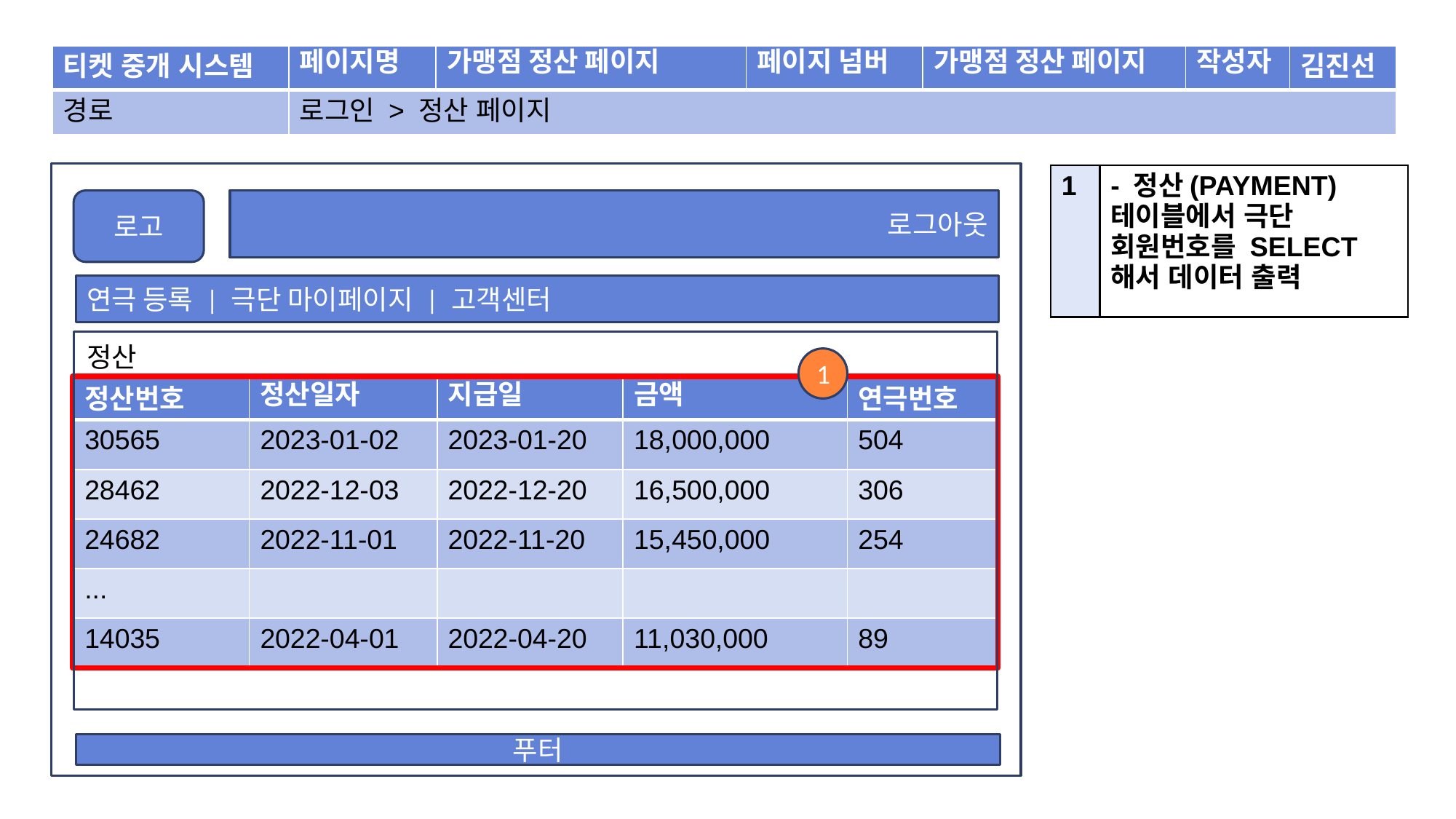

| 티켓 중개 시스템 | 페이지명 | 가맹점 정산 페이지 | 페이지 넘버 | 가맹점 정산 페이지 | 작성자 | 김진선 |
| --- | --- | --- | --- | --- | --- | --- |
| 경로 | 로그인 > 정산 페이지 |  |  |  |  |  |

| 1 | - 정산(PAYMENT) 테이블에서 극단 회원번호를 SELECT해서 데이터 출력 |
| --- | --- |
로고
로그아웃
연극 등록 | 극단 마이페이지 | 고객센터
정산
1

| 정산번호 | 정산일자 | 지급일 | 금액 | 연극번호 |
| --- | --- | --- | --- | --- |
| 30565 | 2023-01-02 | 2023-01-20 | 18,000,000 | 504 |
| 28462 | 2022-12-03 | 2022-12-20 | 16,500,000 | 306 |
| 24682 | 2022-11-01 | 2022-11-20 | 15,450,000 | 254 |
| ... |  |  |  |  |
| 14035 | 2022-04-01 | 2022-04-20 | 11,030,000 | 89 |
푸터